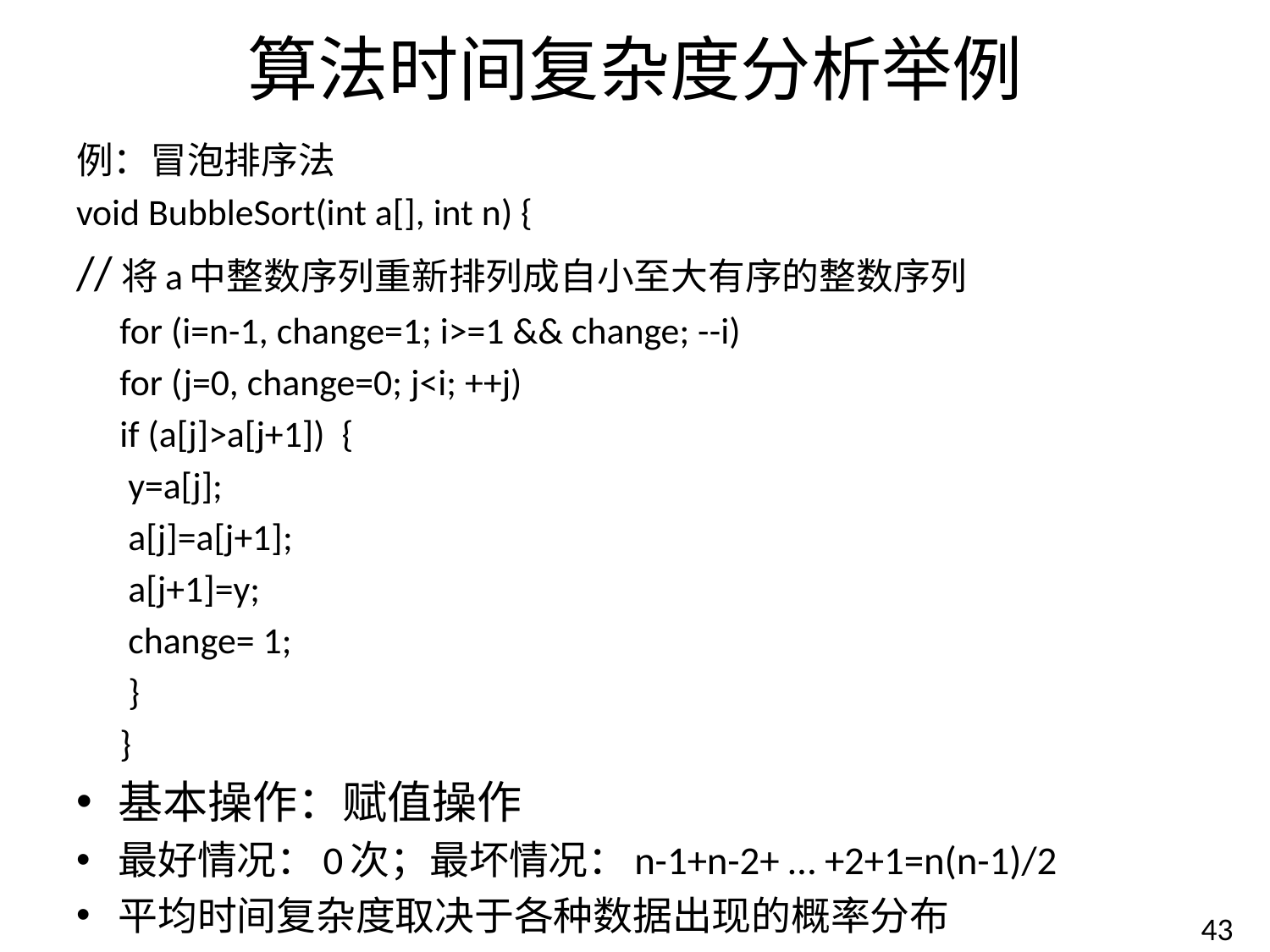

# 算法时间复杂度分析举例
例：冒泡排序法
void BubbleSort(int a[], int n) {
//将a中整数序列重新排列成自小至大有序的整数序列
for (i=n-1, change=1; i>=1 && change; --i)
for (j=0, change=0; j<i; ++j)
if (a[j]>a[j+1])  {
	 y=a[j];
	 a[j]=a[j+1];
	 a[j+1]=y;
	 change= 1;
	 }
}
基本操作：赋值操作
最好情况：0次；最坏情况：n-1+n-2+ … +2+1=n(n-1)/2
平均时间复杂度取决于各种数据出现的概率分布
43